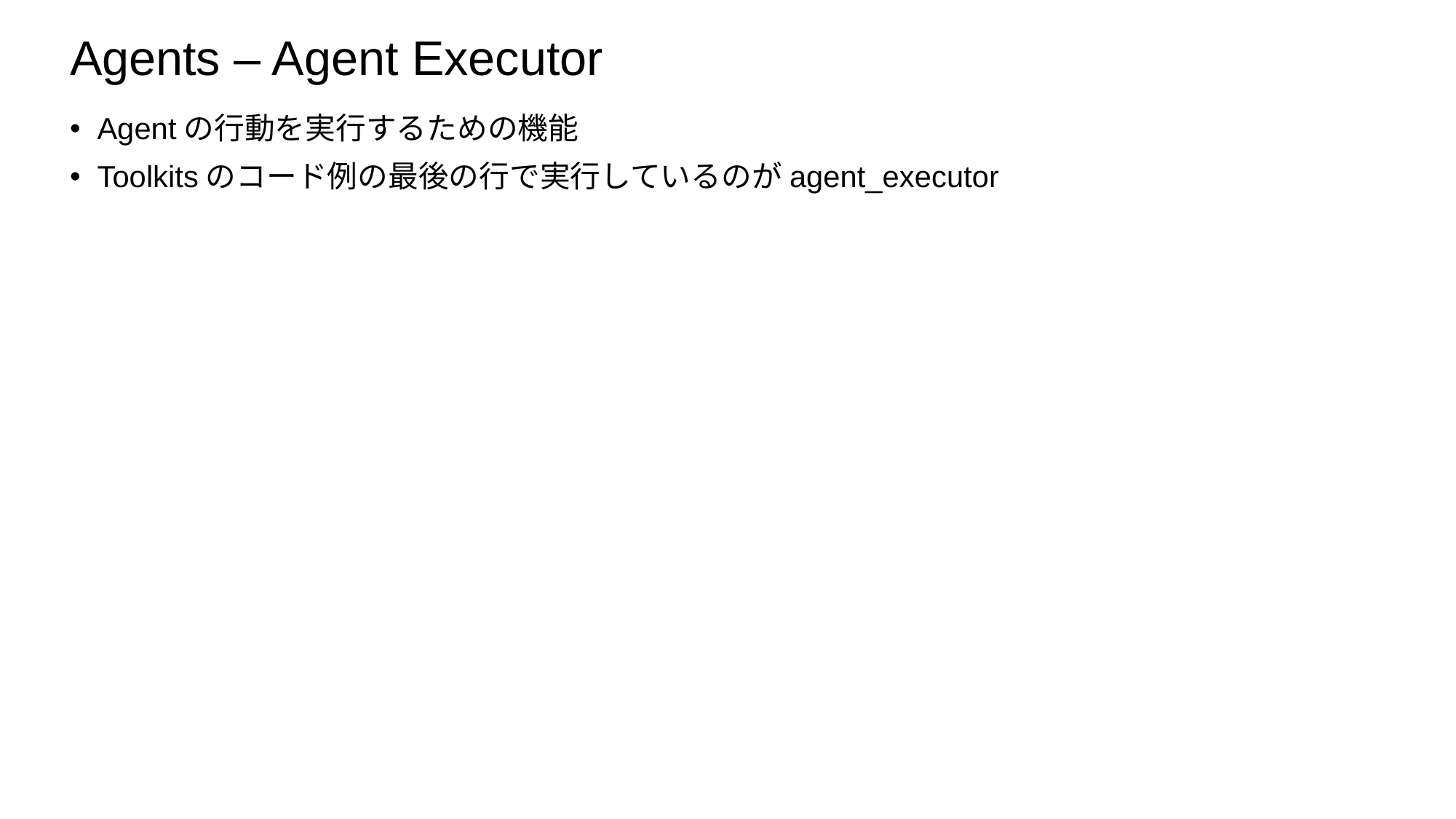

# Agents – Agent Executor
Agentの行動を実行するための機能
Toolkitsのコード例の最後の行で実行しているのがagent_executor